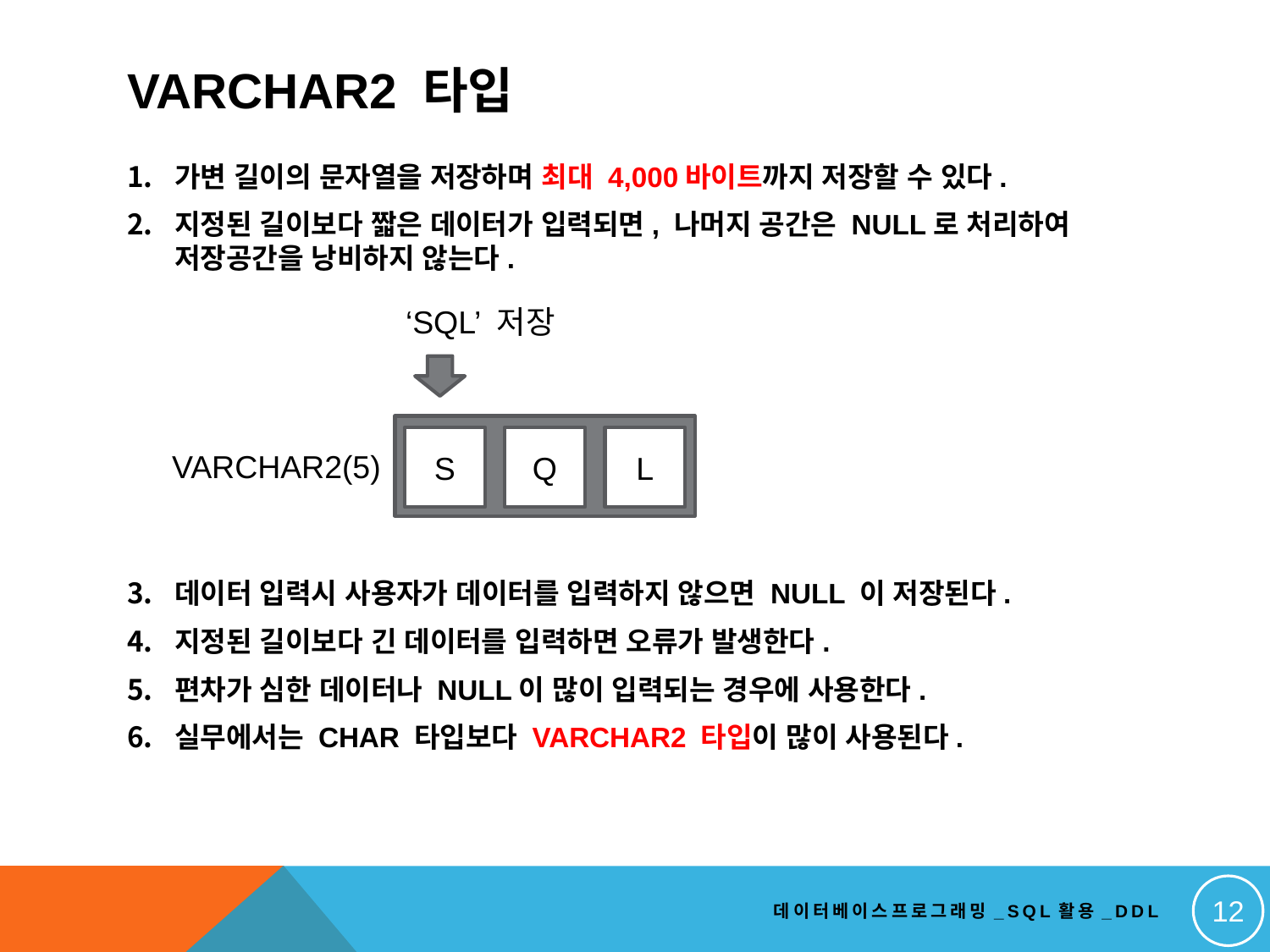

# VARchar2 타입
가변 길이의 문자열을 저장하며 최대 4,000바이트까지 저장할 수 있다.
지정된 길이보다 짧은 데이터가 입력되면, 나머지 공간은 NULL로 처리하여
저장공간을 낭비하지 않는다.

데이터 입력시 사용자가 데이터를 입력하지 않으면 NULL 이 저장된다.
지정된 길이보다 긴 데이터를 입력하면 오류가 발생한다.
편차가 심한 데이터나 NULL이 많이 입력되는 경우에 사용한다.
실무에서는 CHAR 타입보다 VARCHAR2 타입이 많이 사용된다.
‘SQL’ 저장

S
Q
L
VARCHAR2(5)
12
데이터베이스프로그래밍_SQL활용_DDL